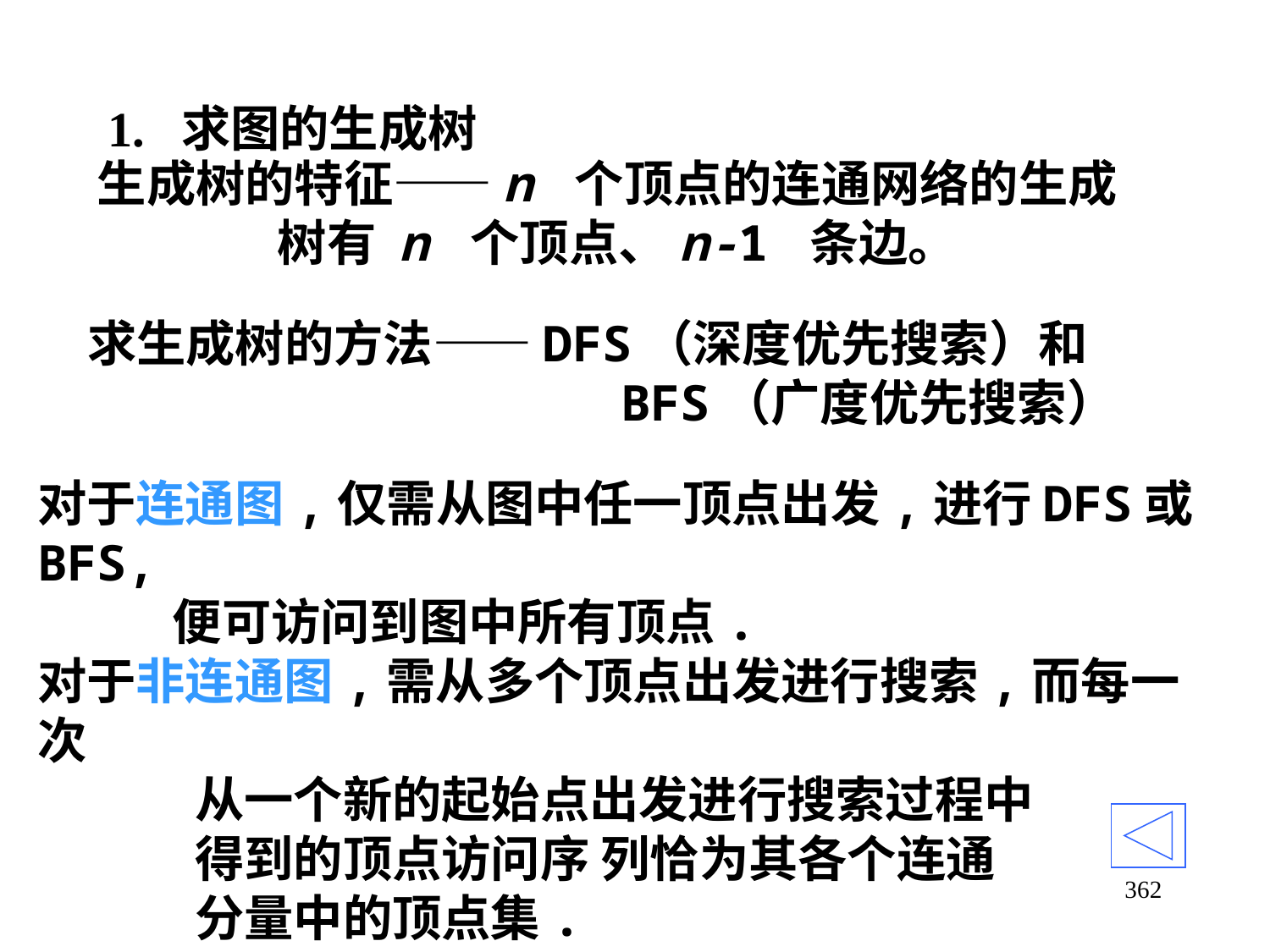

# 1.  求图的生成树
生成树的特征——n 个顶点的连通网络的生成
               树有 n 个顶点、n-1 条边。
求生成树的方法——DFS（深度优先搜索）和
                  BFS（广度优先搜索）
对于连通图,仅需从图中任一顶点出发,进行DFS或BFS,
           便可访问到图中所有顶点.
对于非连通图,需从多个顶点出发进行搜索,而每一次
             从一个新的起始点出发进行搜索过程中
             得到的顶点访问序 列恰为其各个连通
             分量中的顶点集.

362